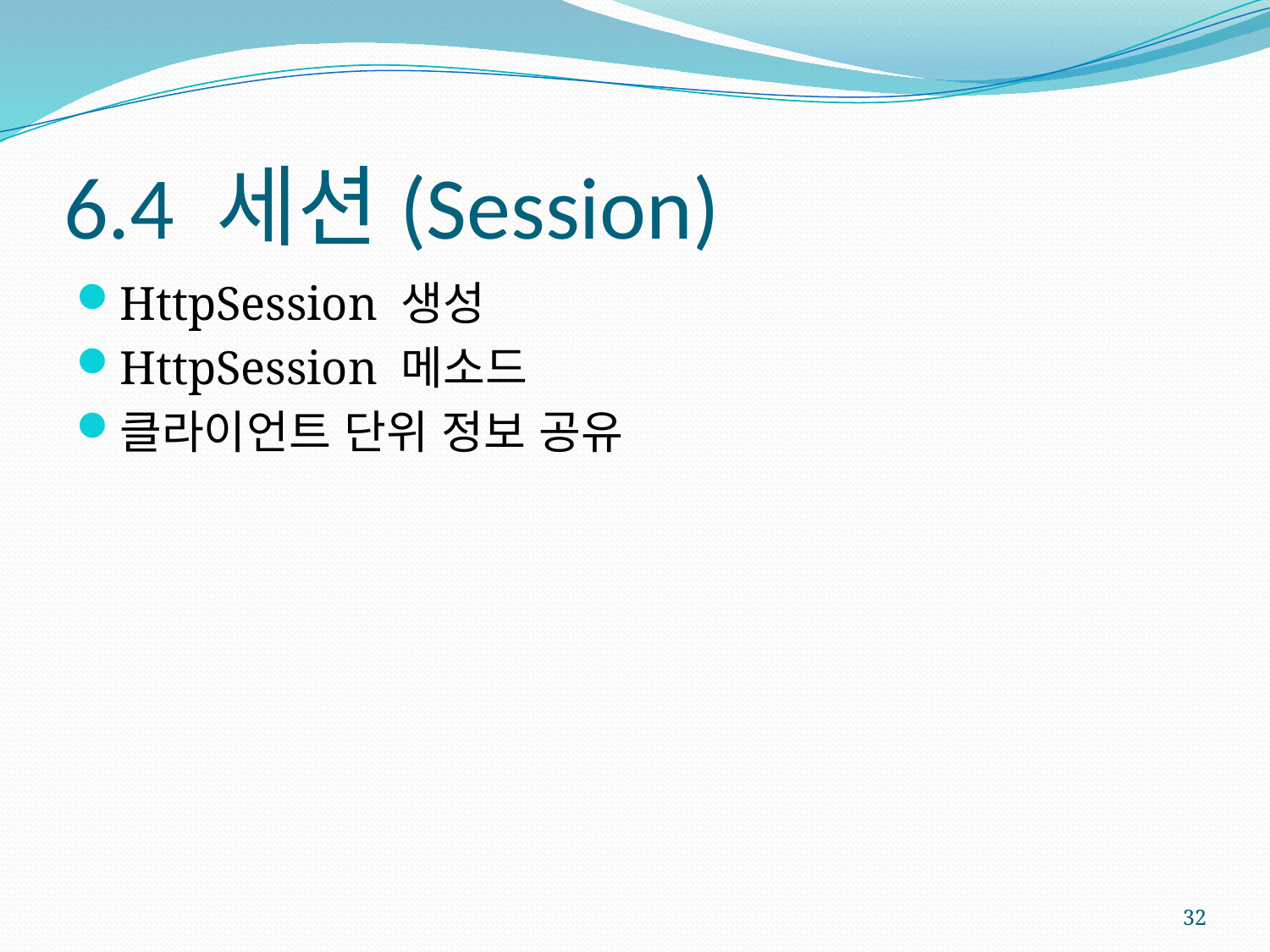

# 6.4 세션(Session)
HttpSession 생성
HttpSession 메소드
클라이언트 단위 정보 공유
32